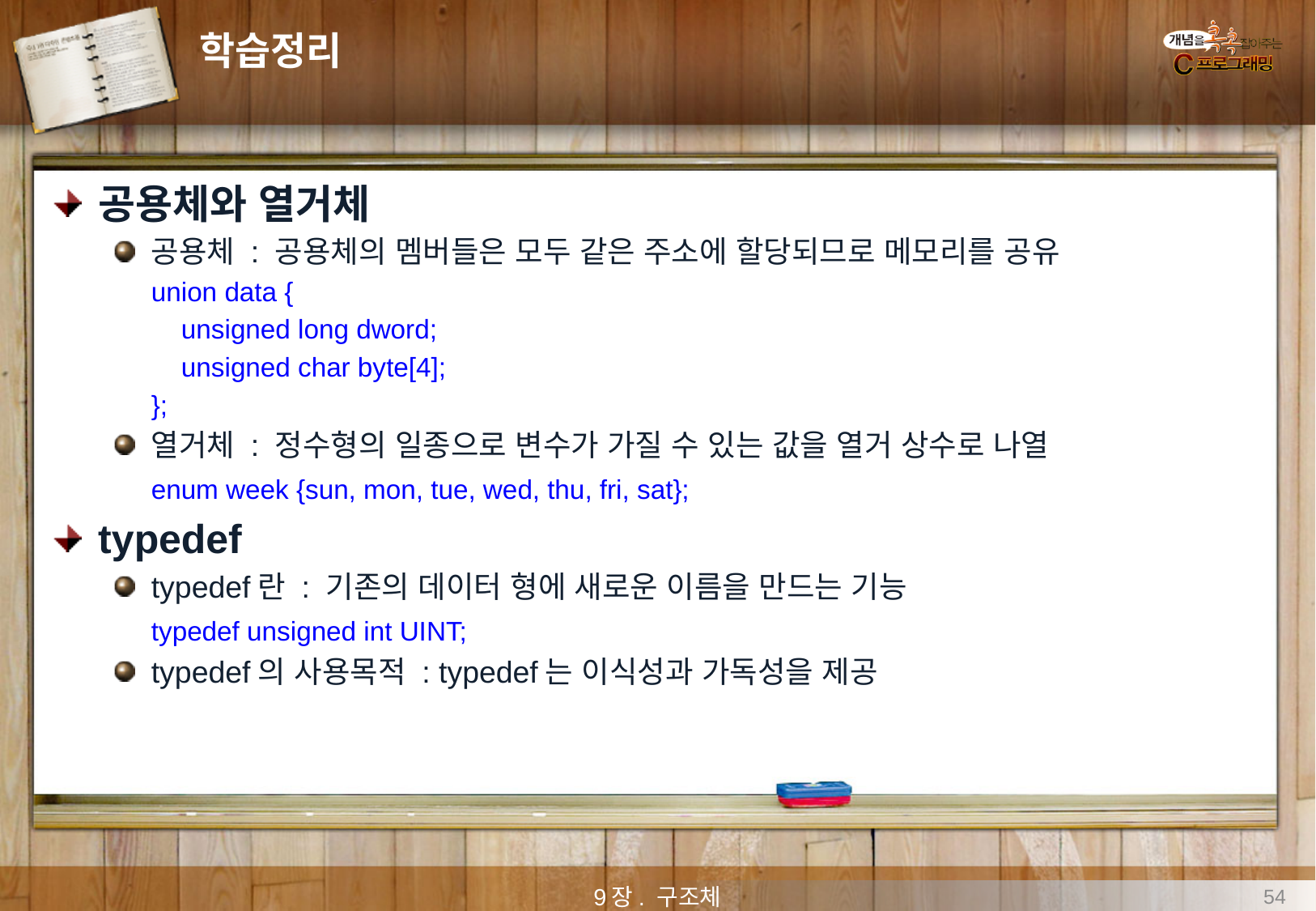

# 학습정리

공용체와 열거체
공용체 : 공용체의 멤버들은 모두 같은 주소에 할당되므로 메모리를 공유
	union data {
	    unsigned long dword;
	    unsigned char byte[4];
	};
열거체 : 정수형의 일종으로 변수가 가질 수 있는 값을 열거 상수로 나열
	enum week {sun, mon, tue, wed, thu, fri, sat};
typedef
typedef란 : 기존의 데이터 형에 새로운 이름을 만드는 기능
	typedef unsigned int UINT;
typedef의 사용목적 : typedef는 이식성과 가독성을 제공
9장. 구조체
54